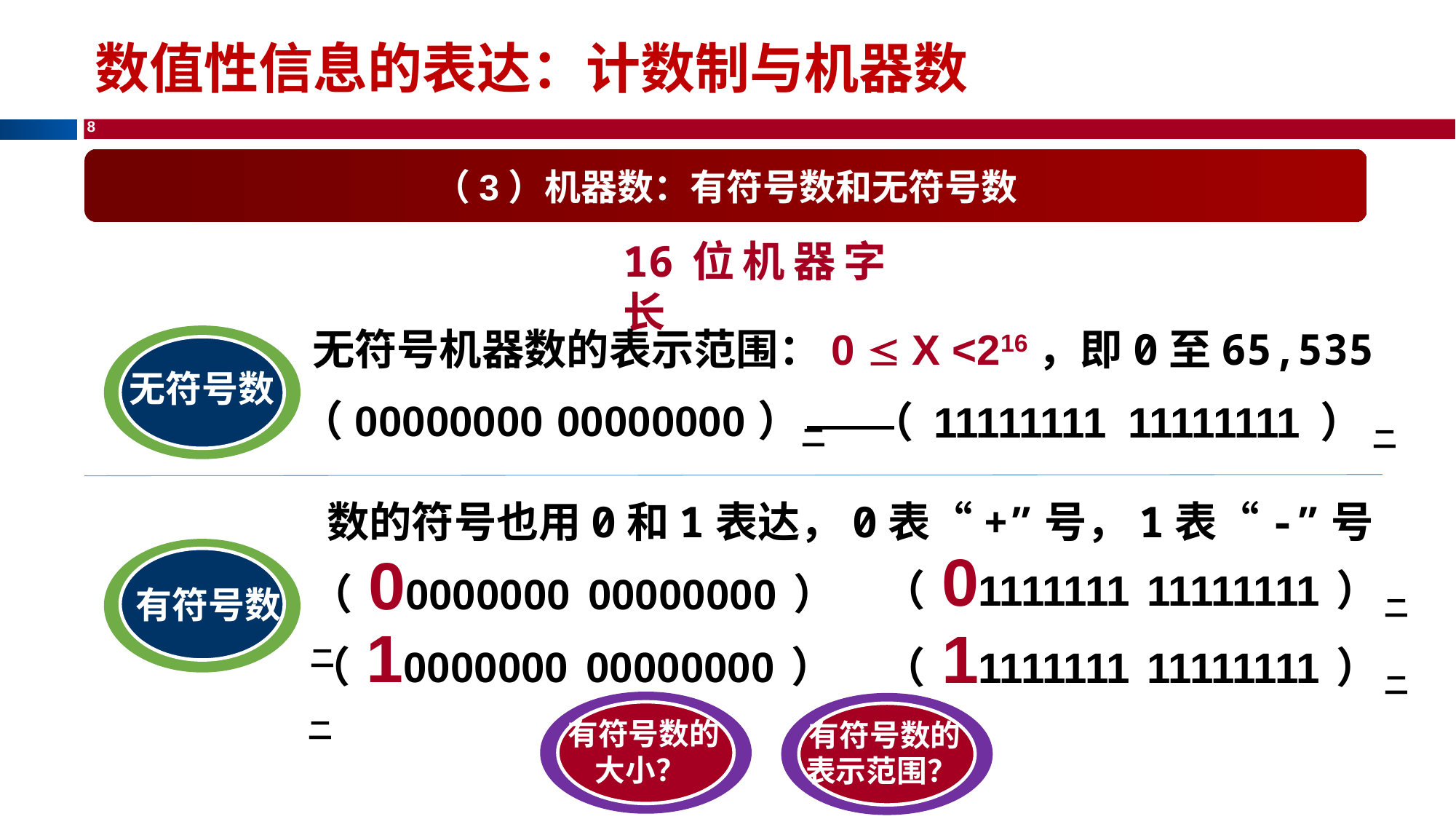

数值性信息的表达：计数制与机器数
（3）机器数：有符号数和无符号数
16位机器字长
无符号机器数的表示范围：0 ≤ X <216，即0至65,535

无符号数
（00000000 00000000）二
（11111111 11111111）二
数的符号也用0和1表达，0表“+”号，1表“-”号

有符号数
（01111111 11111111）二
（00000000 00000000）二
（10000000 00000000）二
（11111111 11111111）二

有符号数的大小？

有符号数的表示范围？